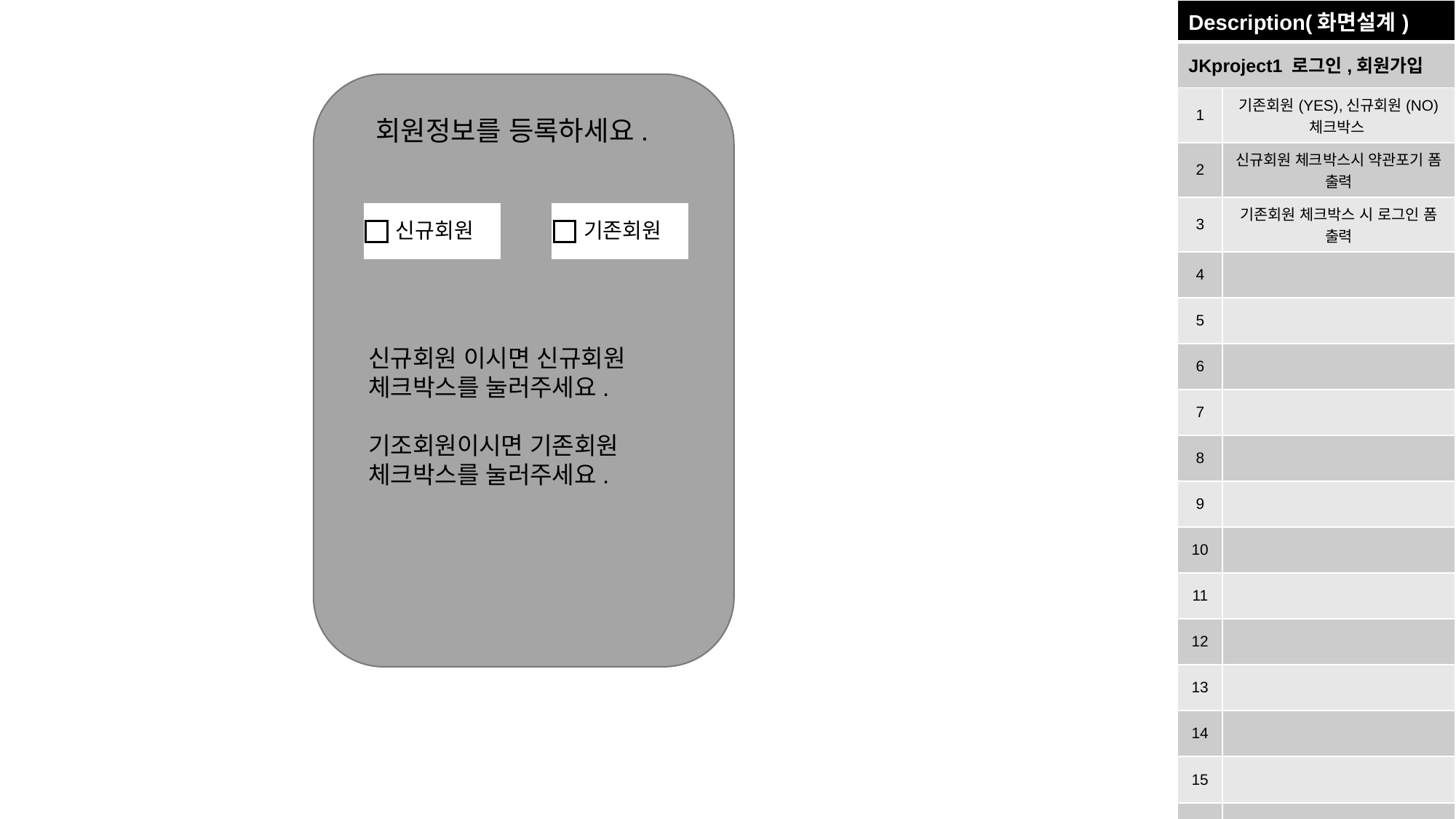

| Description(화면설계) |  |
| --- | --- |
| JKproject1 로그인,회원가입 |  |
| 1 | 기존회원(YES),신규회원(NO) 체크박스 |
| 2 | 신규회원 체크박스시 약관포기 폼 출력 |
| 3 | 기존회원 체크박스 시 로그인 폼 출력 |
| 4 |  |
| 5 |  |
| 6 |  |
| 7 |  |
| 8 |  |
| 9 |  |
| 10 |  |
| 11 |  |
| 12 |  |
| 13 |  |
| 14 |  |
| 15 |  |
| 16 |  |

회원정보를 등록하세요.
신규회원 이시면 신규회원 체크박스를 눌러주세요.

기조회원이시면 기존회원 체크박스를 눌러주세요.